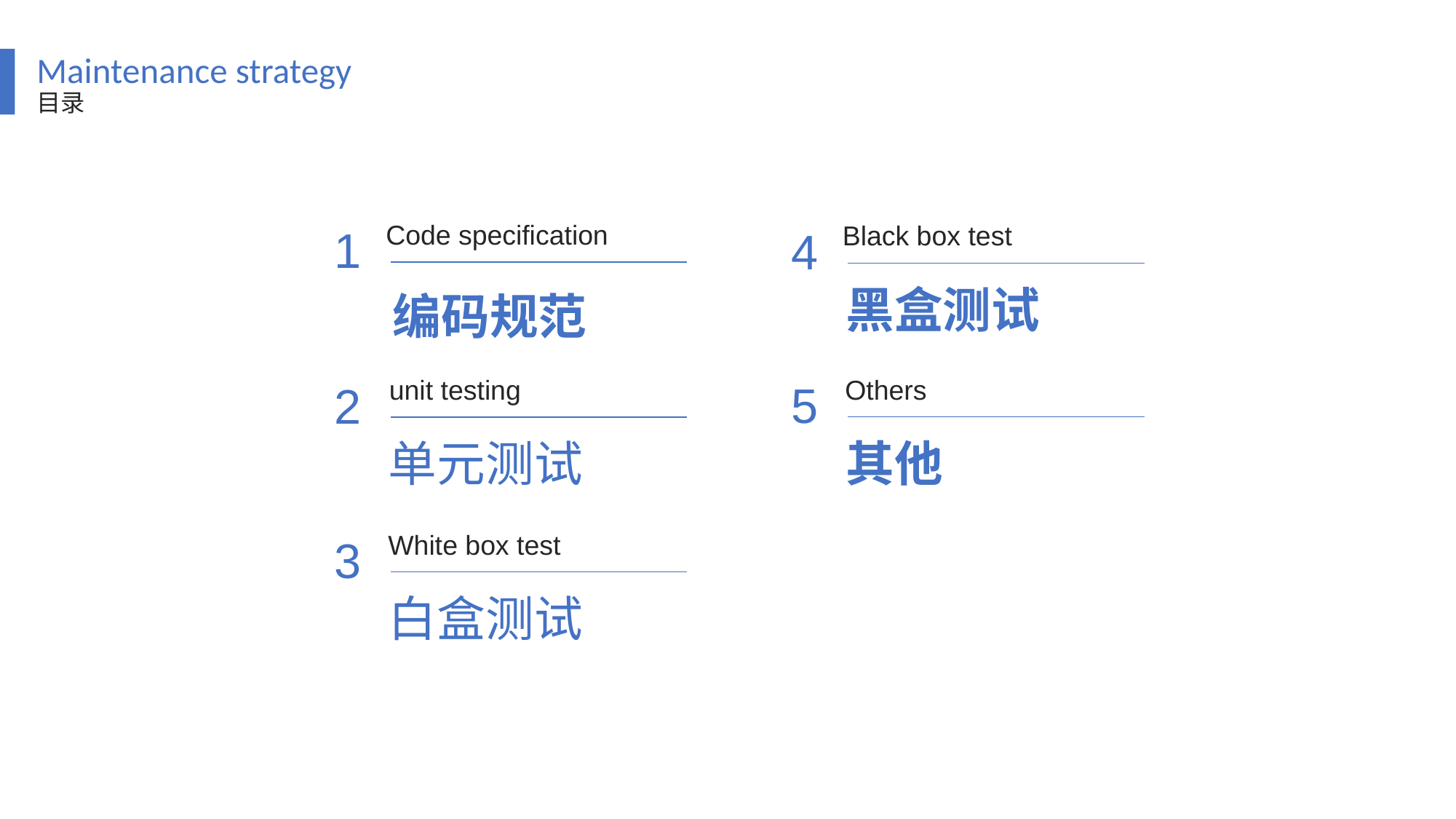

Maintenance strategy
目录
1
4
Code specification
Black box test
黑盒测试
编码规范
5
2
Others
unit testing
其他
单元测试
3
White box test
白盒测试